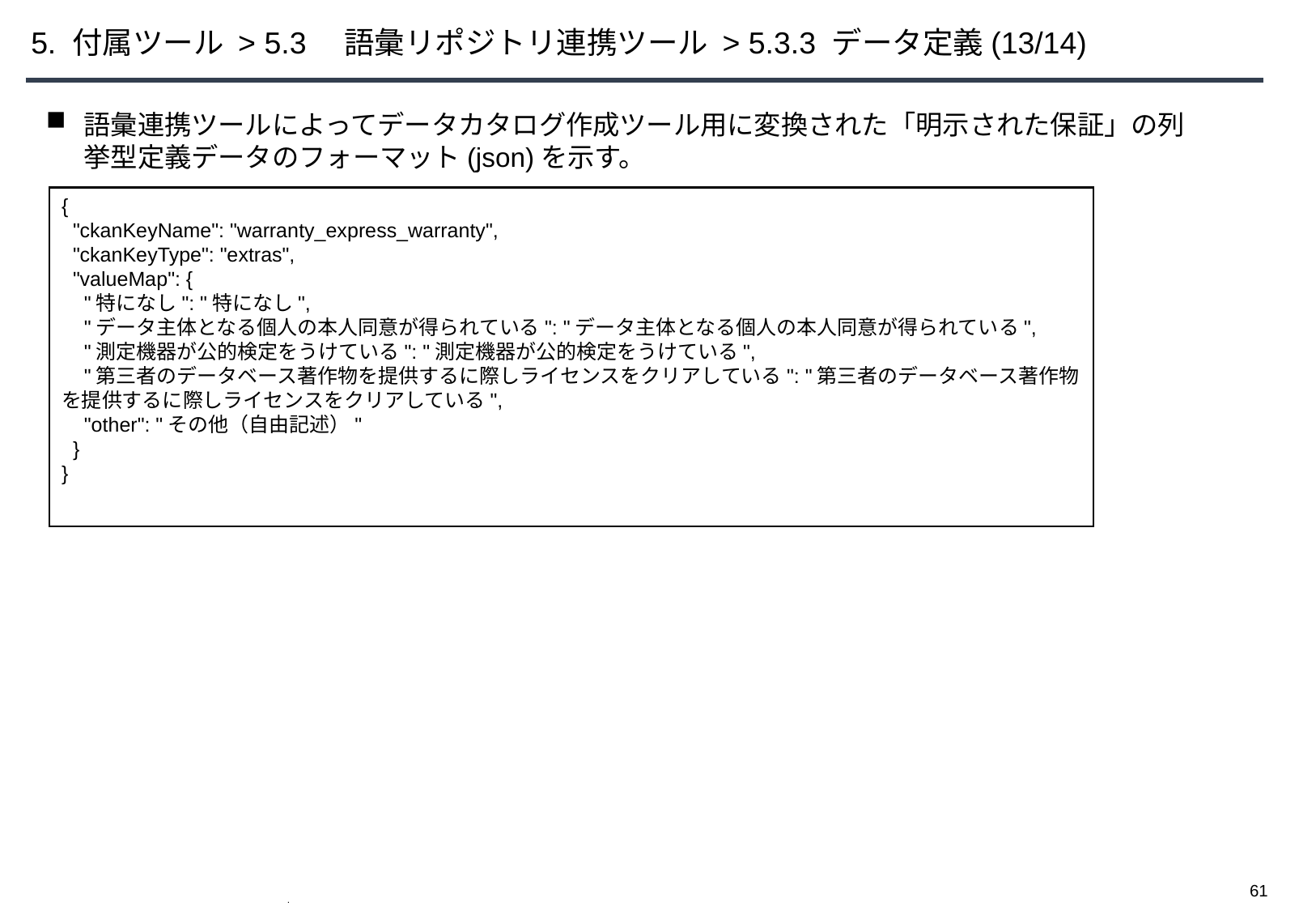

# 5. 付属ツール > 5.3　語彙リポジトリ連携ツール > 5.3.3 データ定義(13/14)
語彙連携ツールによってデータカタログ作成ツール用に変換された「明示された保証」の列挙型定義データのフォーマット(json)を示す。
{
  "ckanKeyName": "warranty_express_warranty",
  "ckanKeyType": "extras",
  "valueMap": {
    "特になし": "特になし",
    "データ主体となる個人の本人同意が得られている": "データ主体となる個人の本人同意が得られている",
    "測定機器が公的検定をうけている": "測定機器が公的検定をうけている",
    "第三者のデータベース著作物を提供するに際しライセンスをクリアしている": "第三者のデータベース著作物を提供するに際しライセンスをクリアしている",
    "other": "その他（自由記述）"
  }
}